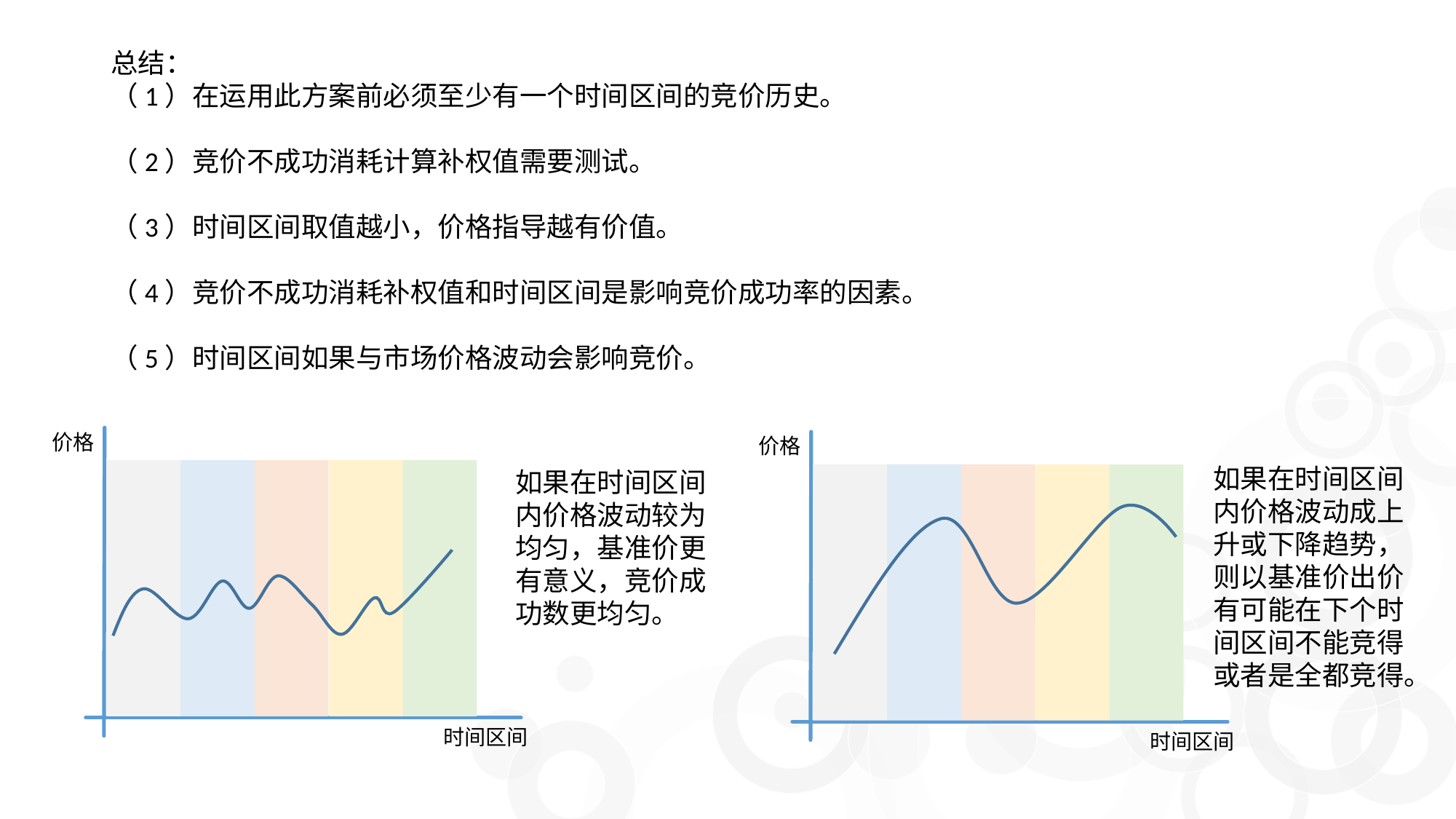

总结：
（1）在运用此方案前必须至少有一个时间区间的竞价历史。

（2）竞价不成功消耗计算补权值需要测试。

（3）时间区间取值越小，价格指导越有价值。

（4）竞价不成功消耗补权值和时间区间是影响竞价成功率的因素。

（5）时间区间如果与市场价格波动会影响竞价。
价格

时间区间
价格

时间区间
如果在时间区间内价格波动成上升或下降趋势，则以基准价出价有可能在下个时间区间不能竞得或者是全都竞得。
如果在时间区间内价格波动较为均匀，基准价更有意义，竞价成功数更均匀。